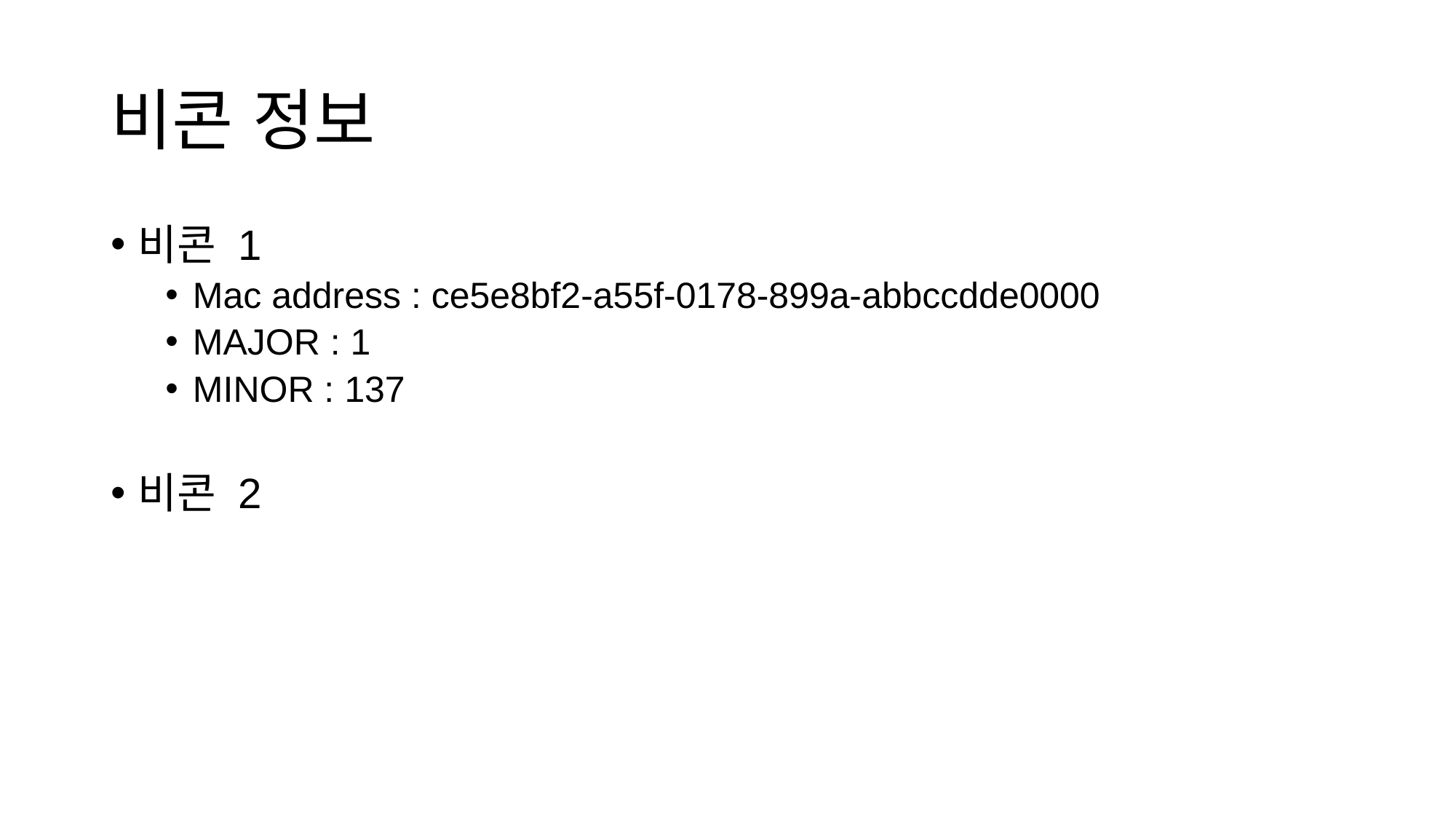

# 비콘 정보
비콘 1
Mac address : ce5e8bf2-a55f-0178-899a-abbccdde0000
MAJOR : 1
MINOR : 137

비콘 2